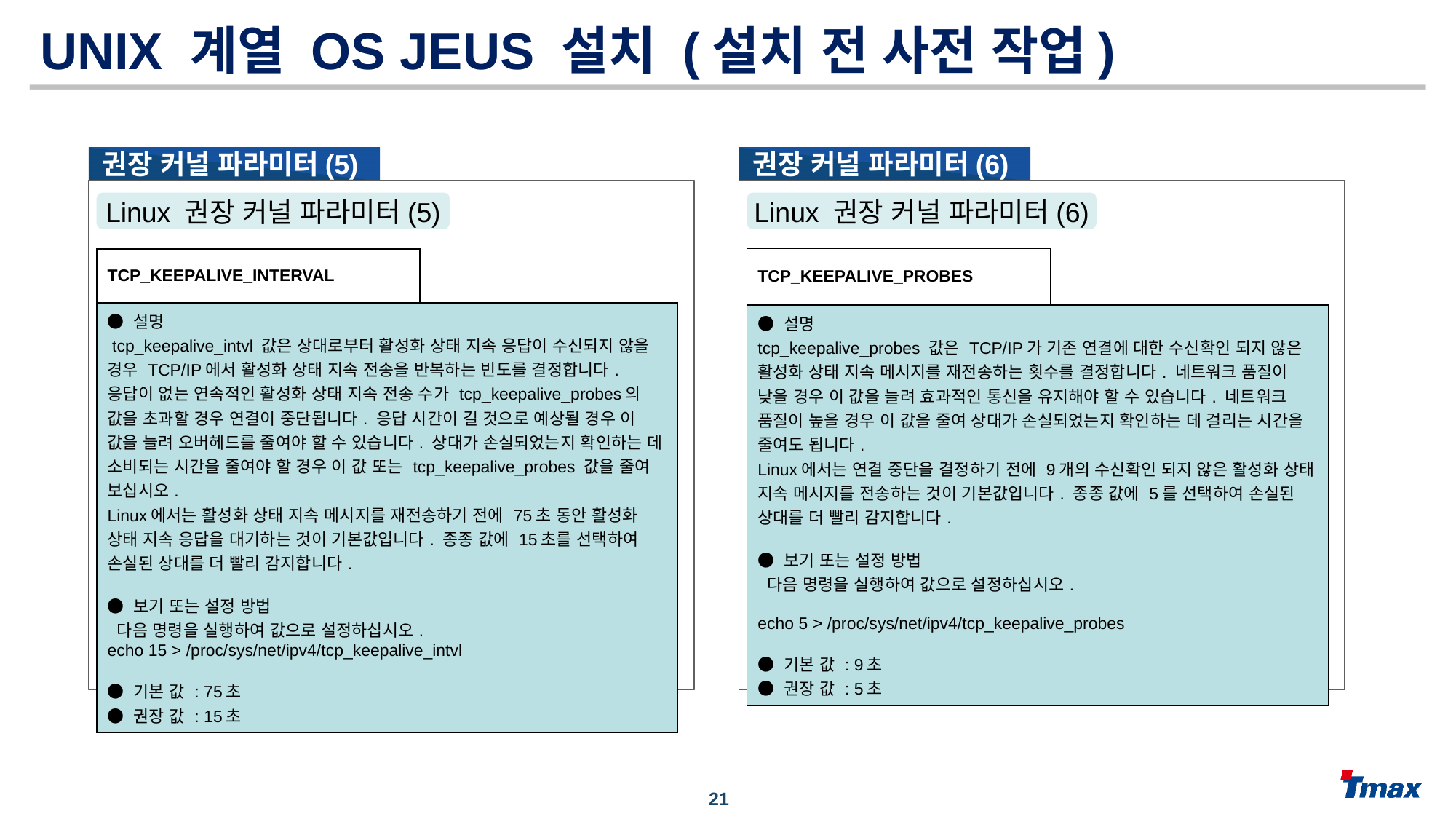

UNIX 계열 OS JEUS 설치 (설치 전 사전 작업)
권장 커널 파라미터(6)
권장 커널 파라미터(5)

Linux 권장 커널 파라미터(6)
Linux 권장 커널 파라미터(5)
| TCP\_KEEPALIVE\_PROBES |  |
| --- | --- |
| ● 설명 tcp\_keepalive\_probes 값은 TCP/IP가 기존 연결에 대한 수신확인 되지 않은 활성화 상태 지속 메시지를 재전송하는 횟수를 결정합니다. 네트워크 품질이 낮을 경우 이 값을 늘려 효과적인 통신을 유지해야 할 수 있습니다. 네트워크 품질이 높을 경우 이 값을 줄여 상대가 손실되었는지 확인하는 데 걸리는 시간을 줄여도 됩니다. Linux에서는 연결 중단을 결정하기 전에 9개의 수신확인 되지 않은 활성화 상태 지속 메시지를 전송하는 것이 기본값입니다. 종종 값에 5를 선택하여 손실된 상대를 더 빨리 감지합니다. ● 보기 또는 설정 방법 다음 명령을 실행하여 값으로 설정하십시오. echo 5 > /proc/sys/net/ipv4/tcp\_keepalive\_probes ● 기본 값 : 9초 ● 권장 값 : 5초 |  |
| TCP\_KEEPALIVE\_INTERVAL |  |
| --- | --- |
| ● 설명 tcp\_keepalive\_intvl 값은 상대로부터 활성화 상태 지속 응답이 수신되지 않을 경우 TCP/IP에서 활성화 상태 지속 전송을 반복하는 빈도를 결정합니다. 응답이 없는 연속적인 활성화 상태 지속 전송 수가 tcp\_keepalive\_probes의 값을 초과할 경우 연결이 중단됩니다. 응답 시간이 길 것으로 예상될 경우 이 값을 늘려 오버헤드를 줄여야 할 수 있습니다. 상대가 손실되었는지 확인하는 데 소비되는 시간을 줄여야 할 경우 이 값 또는 tcp\_keepalive\_probes 값을 줄여 보십시오. Linux에서는 활성화 상태 지속 메시지를 재전송하기 전에 75초 동안 활성화 상태 지속 응답을 대기하는 것이 기본값입니다. 종종 값에 15초를 선택하여 손실된 상대를 더 빨리 감지합니다. ● 보기 또는 설정 방법 다음 명령을 실행하여 값으로 설정하십시오. echo 15 > /proc/sys/net/ipv4/tcp\_keepalive\_intvl ● 기본 값 : 75초 ● 권장 값 : 15초 |  |